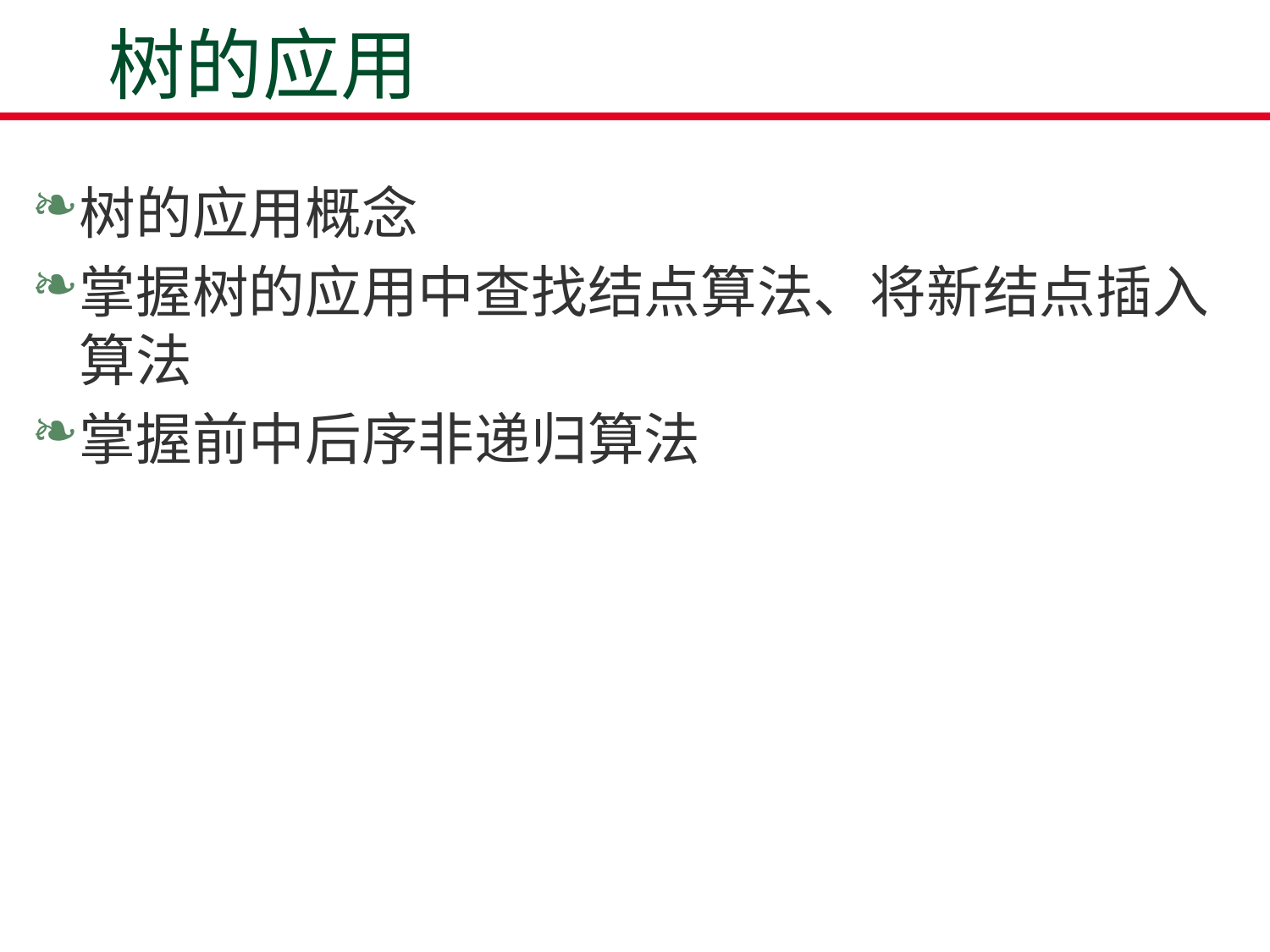

# 树的应用
树的应用概念
掌握树的应用中查找结点算法、将新结点插入算法
掌握前中后序非递归算法